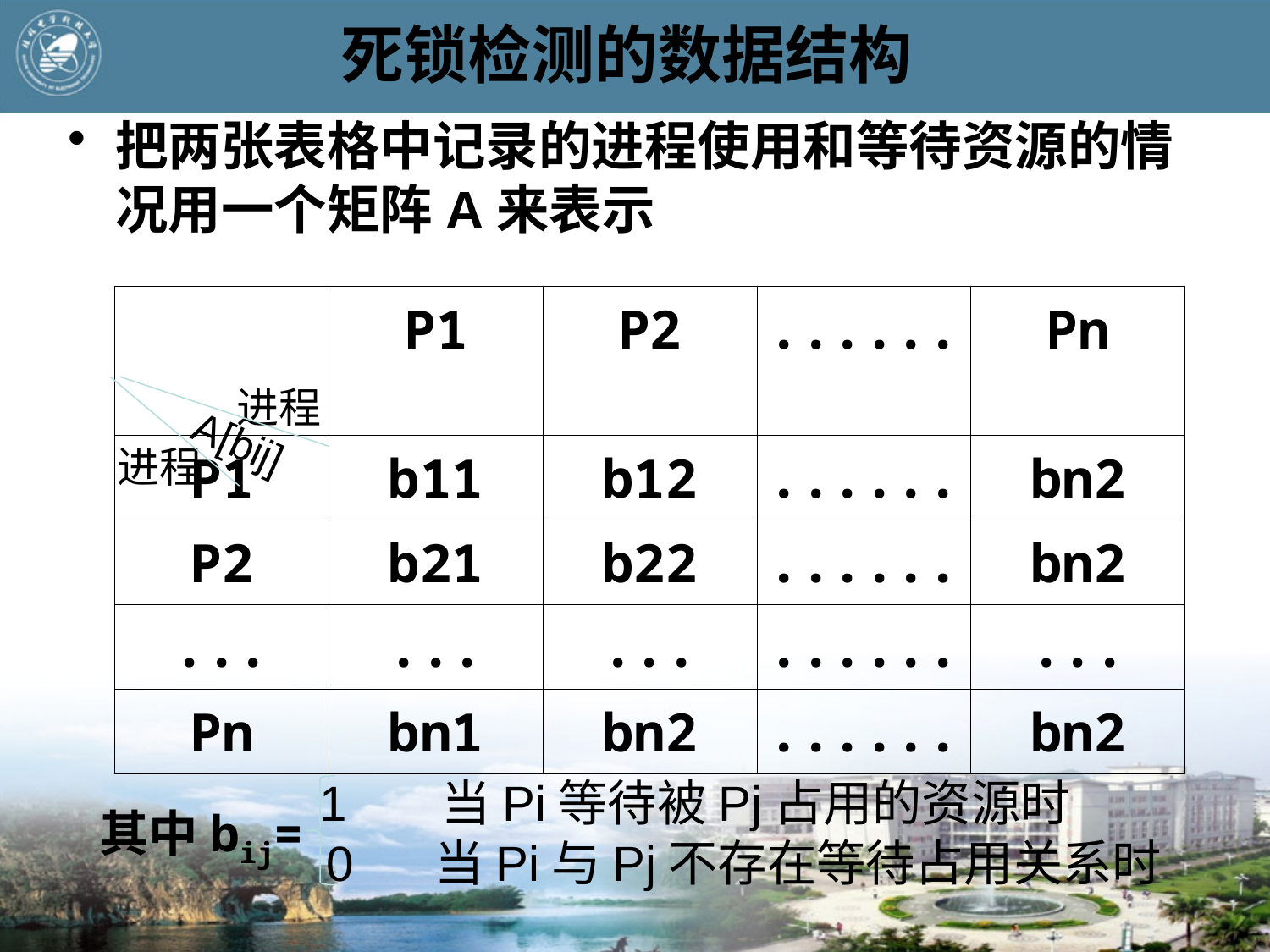

# 死锁检测的数据结构
把两张表格中记录的进程使用和等待资源的情况用一个矩阵A来表示

|  | P1 | P2 | ...... | Pn |
| --- | --- | --- | --- | --- |
| P1 | b11 | b12 | ...... | bn2 |
| P2 | b21 | b22 | ...... | bn2 |
| ... | ... | ... | ...... | ... |
| Pn | bn1 | bn2 | ...... | bn2 |
进程
A[bij]
进程
1      当Pi等待被Pj占用的资源时

其中bij=
0     当Pi与Pj不存在等待占用关系时